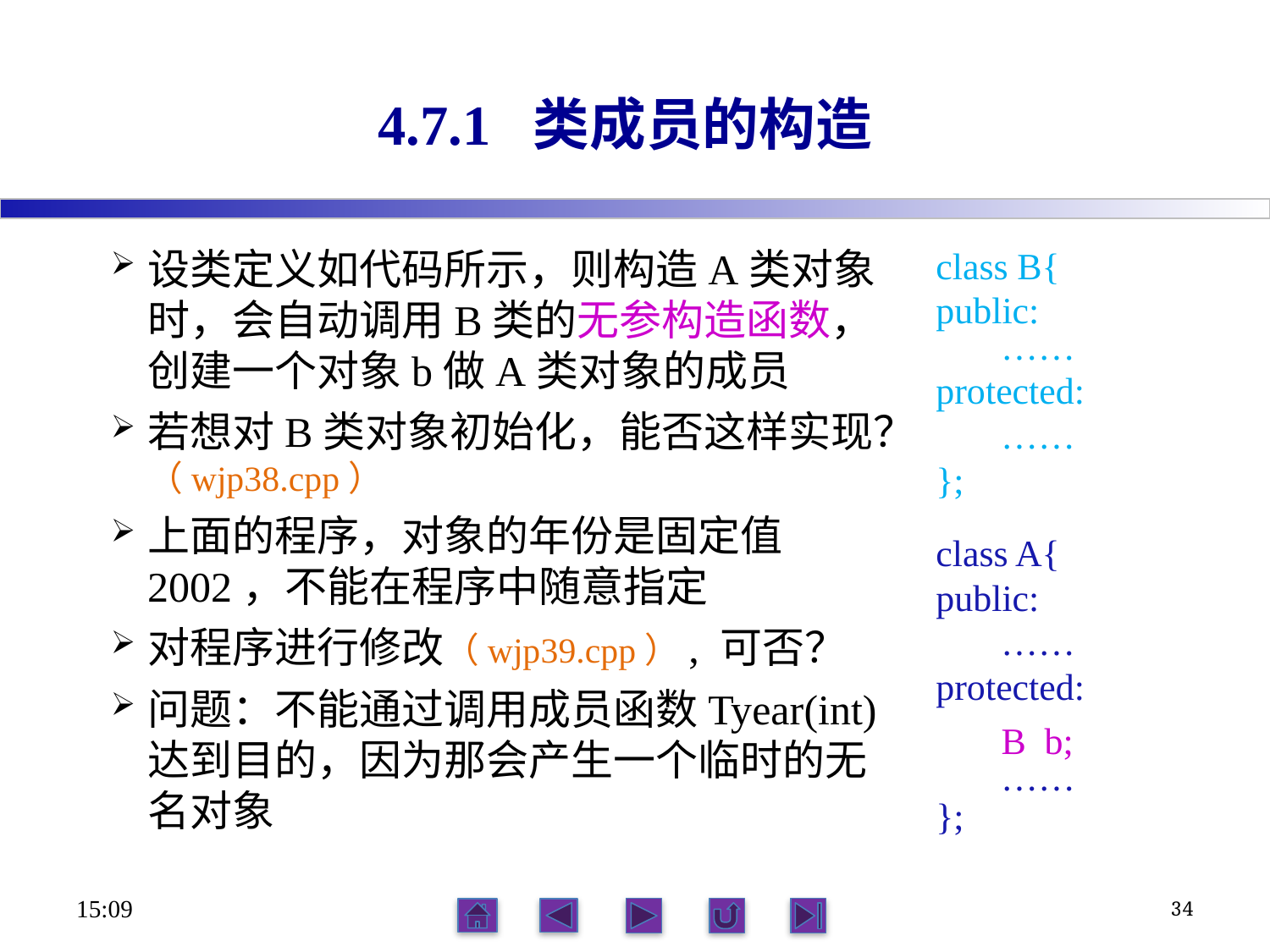

# 4.7.1  类成员的构造
设类定义如代码所示，则构造A类对象时，会自动调用B类的无参构造函数，创建一个对象b做A类对象的成员
若想对B类对象初始化，能否这样实现？（wjp38.cpp）
上面的程序，对象的年份是固定值2002，不能在程序中随意指定
对程序进行修改（wjp39.cpp）, 可否？
问题：不能通过调用成员函数Tyear(int)达到目的，因为那会产生一个临时的无名对象
class B{
public:
       ……
protected:
       ……
};
class A{
public:
       ……
protected:
       B  b;
       ……
};
15:09
34